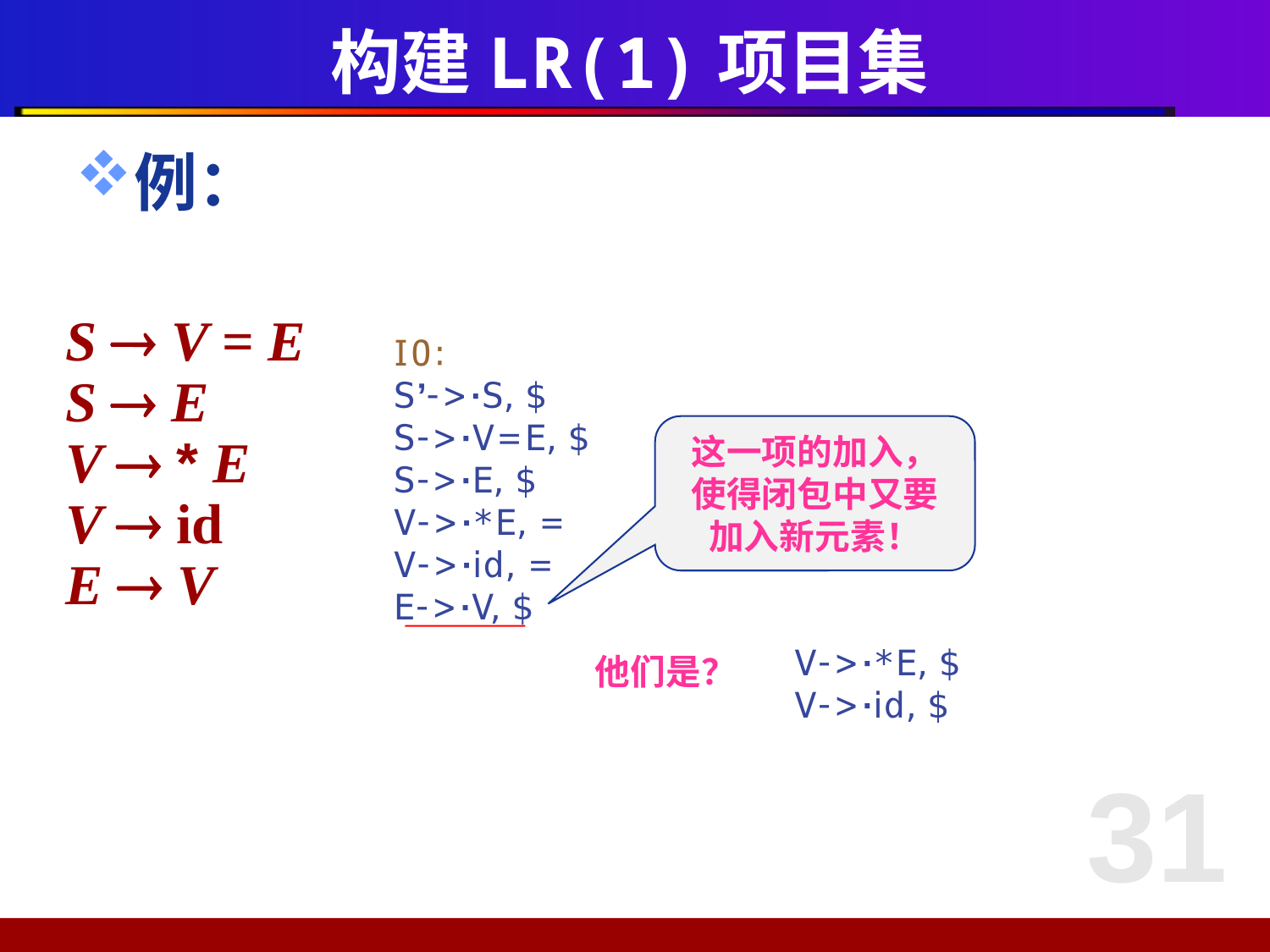

# 构建LR(1)项目集
例：
S → V = E
S → E
V → * E
V → id
E → V
I0:
S’->·S, $
S->·V=E, $
S->·E, $
V->·*E, =
V->·id, =
E->·V, $
这一项的加入，使得闭包中又要加入新元素！

V->·*E, $
V->·id, $
他们是？
31